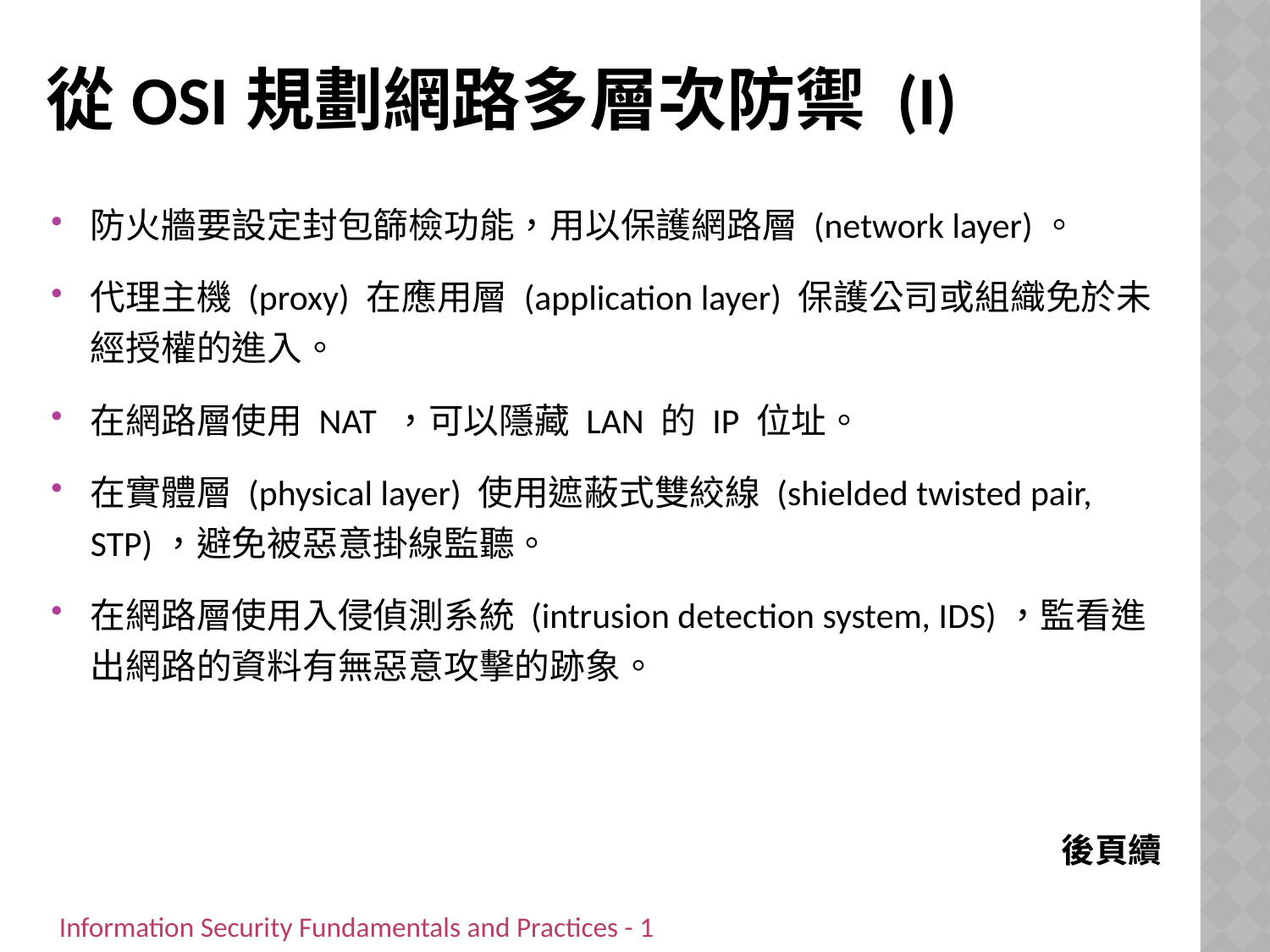

# 從OSI規劃網路多層次防禦 (I)
防火牆要設定封包篩檢功能，用以保護網路層 (network layer)。
代理主機 (proxy) 在應用層 (application layer) 保護公司或組織免於未經授權的進入。
在網路層使用 NAT ，可以隱藏 LAN 的 IP 位址。
在實體層 (physical layer) 使用遮蔽式雙絞線 (shielded twisted pair, STP)，避免被惡意掛線監聽。
在網路層使用入侵偵測系統 (intrusion detection system, IDS)，監看進出網路的資料有無惡意攻擊的跡象。
後頁續